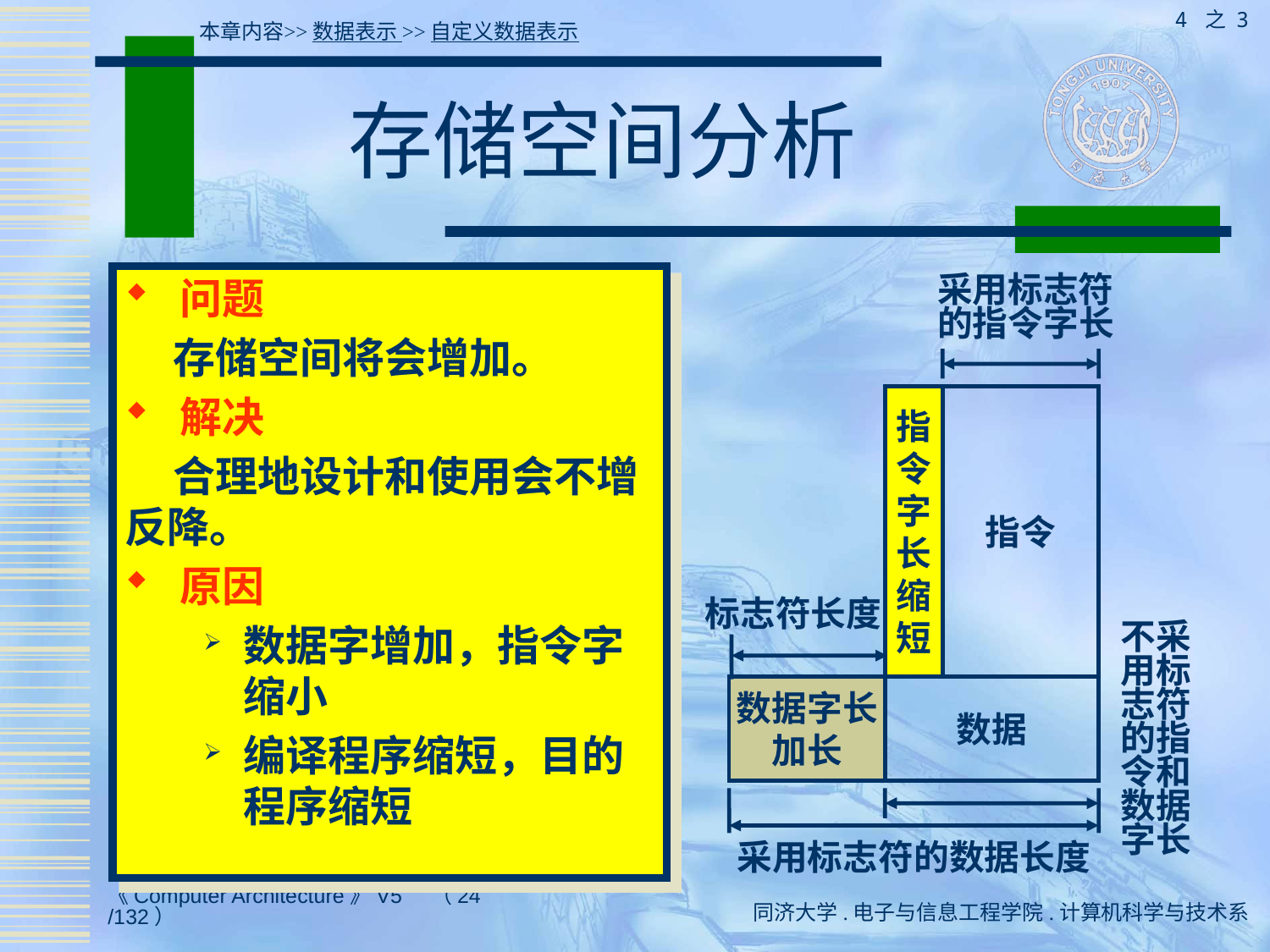

4 之 3
本章内容>>数据表示 >>自定义数据表示
# 存储空间分析
  问题
    存储空间将会增加。
  解决
    合理地设计和使用会不增反降。
  原因
数据字增加，指令字缩小
编译程序缩短，目的程序缩短
采用标志符
的指令字长

指令字长缩短
指令
标志符长度
不采
用标
志符
的指
令和
数据
字长

数据字长加长
数据

采用标志符的数据长度